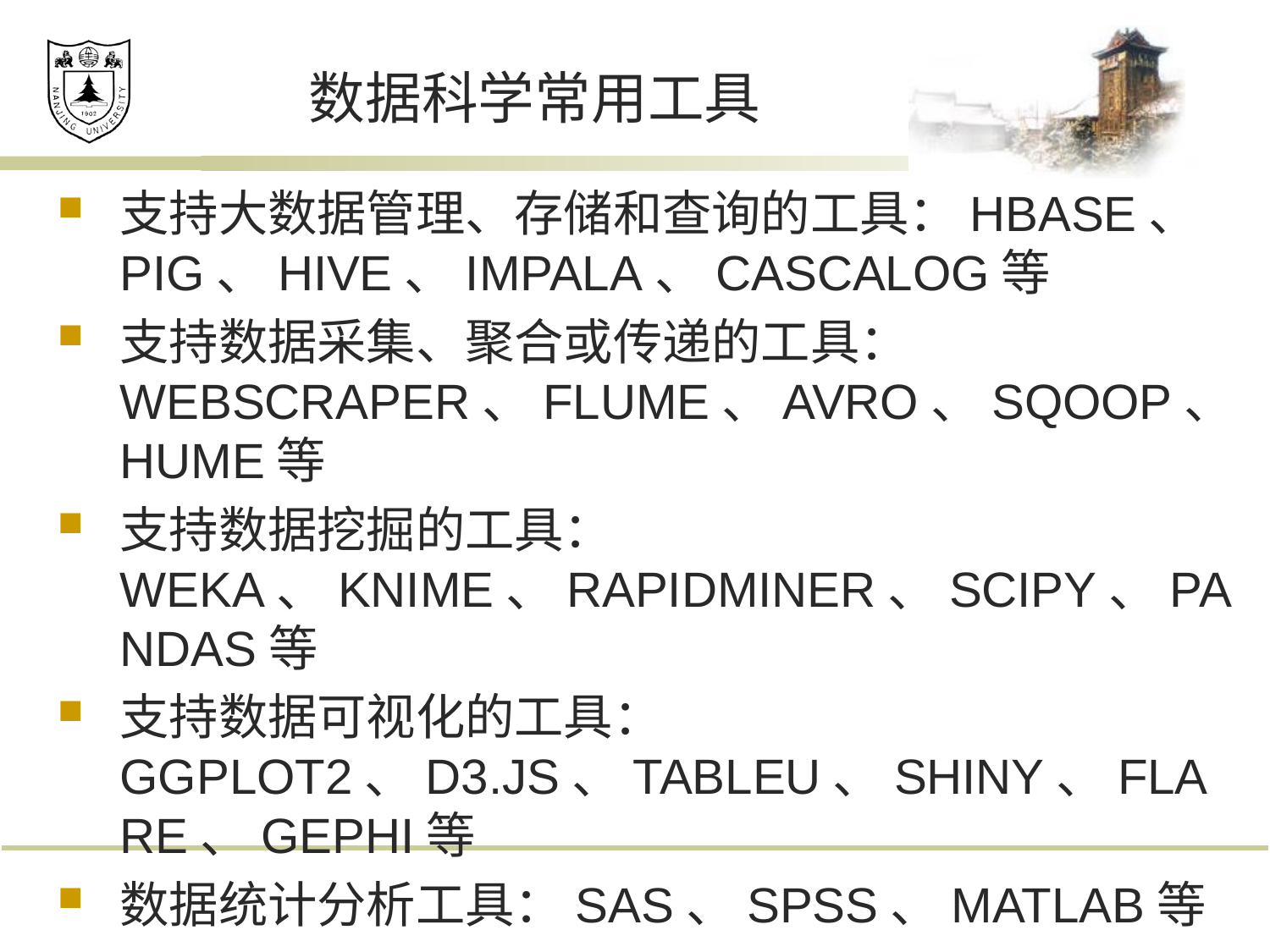

# 数据科学常用工具
支持大数据管理、存储和查询的工具：HBASE、PIG、HIVE、IMPALA、CASCALOG等
支持数据采集、聚合或传递的工具：WEBSCRAPER、FLUME、AVRO、SQOOP、HUME等
支持数据挖掘的工具：WEKA、KNIME、RAPIDMINER、SCIPY、PANDAS等
支持数据可视化的工具：GGPLOT2、D3.JS、TABLEU、SHINY、FLARE、GEPHI等
数据统计分析工具：SAS、SPSS、MATLAB等